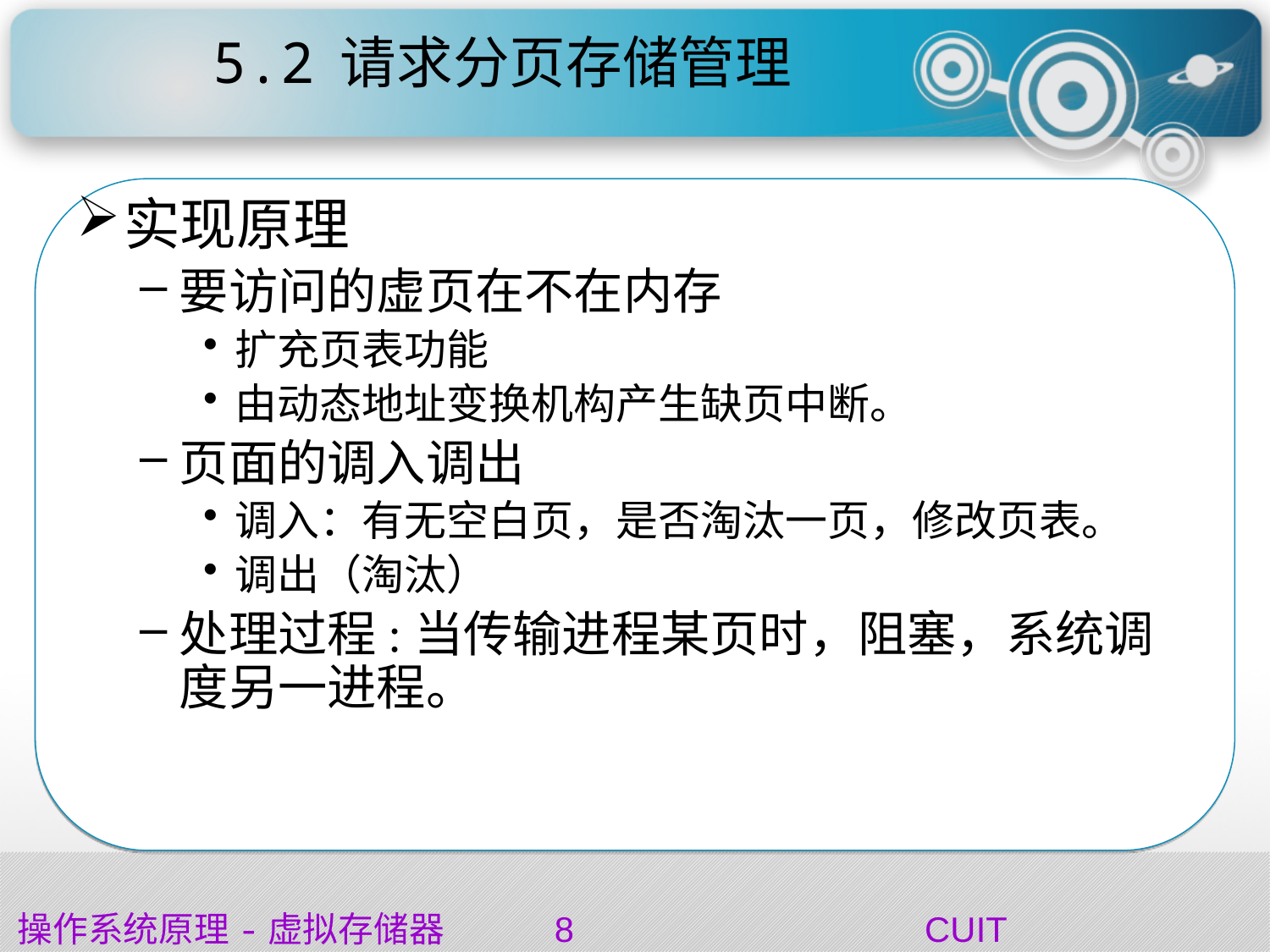

# 5.2	请求分页存储管理
实现原理
要访问的虚页在不在内存
扩充页表功能
由动态地址变换机构产生缺页中断。
页面的调入调出
调入：有无空白页，是否淘汰一页，修改页表。
调出（淘汰）
处理过程:当传输进程某页时，阻塞，系统调度另一进程。